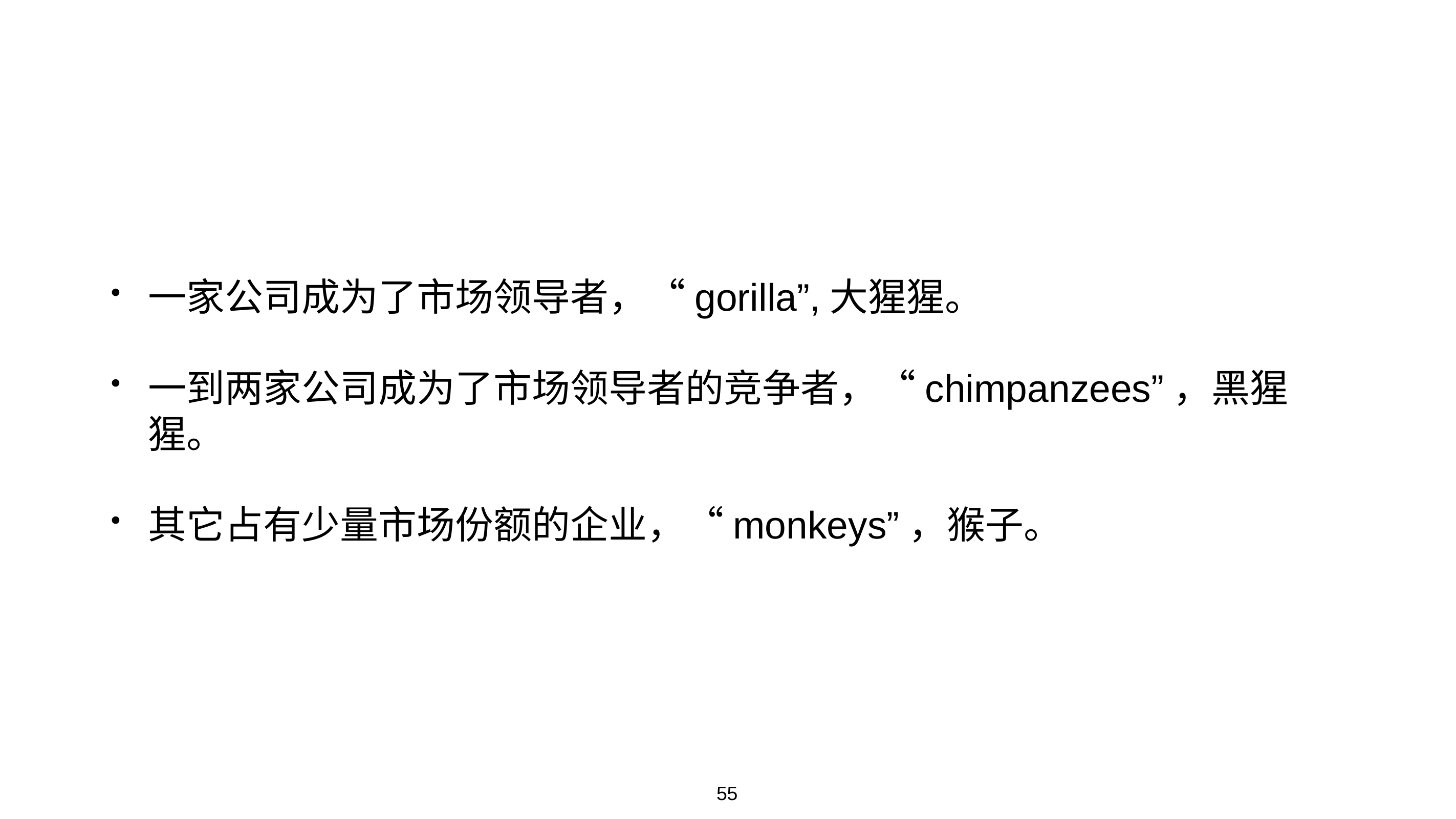

一家公司成为了市场领导者，“gorilla”,大猩猩。
一到两家公司成为了市场领导者的竞争者，“chimpanzees”，黑猩猩。
其它占有少量市场份额的企业，“monkeys”，猴子。
55